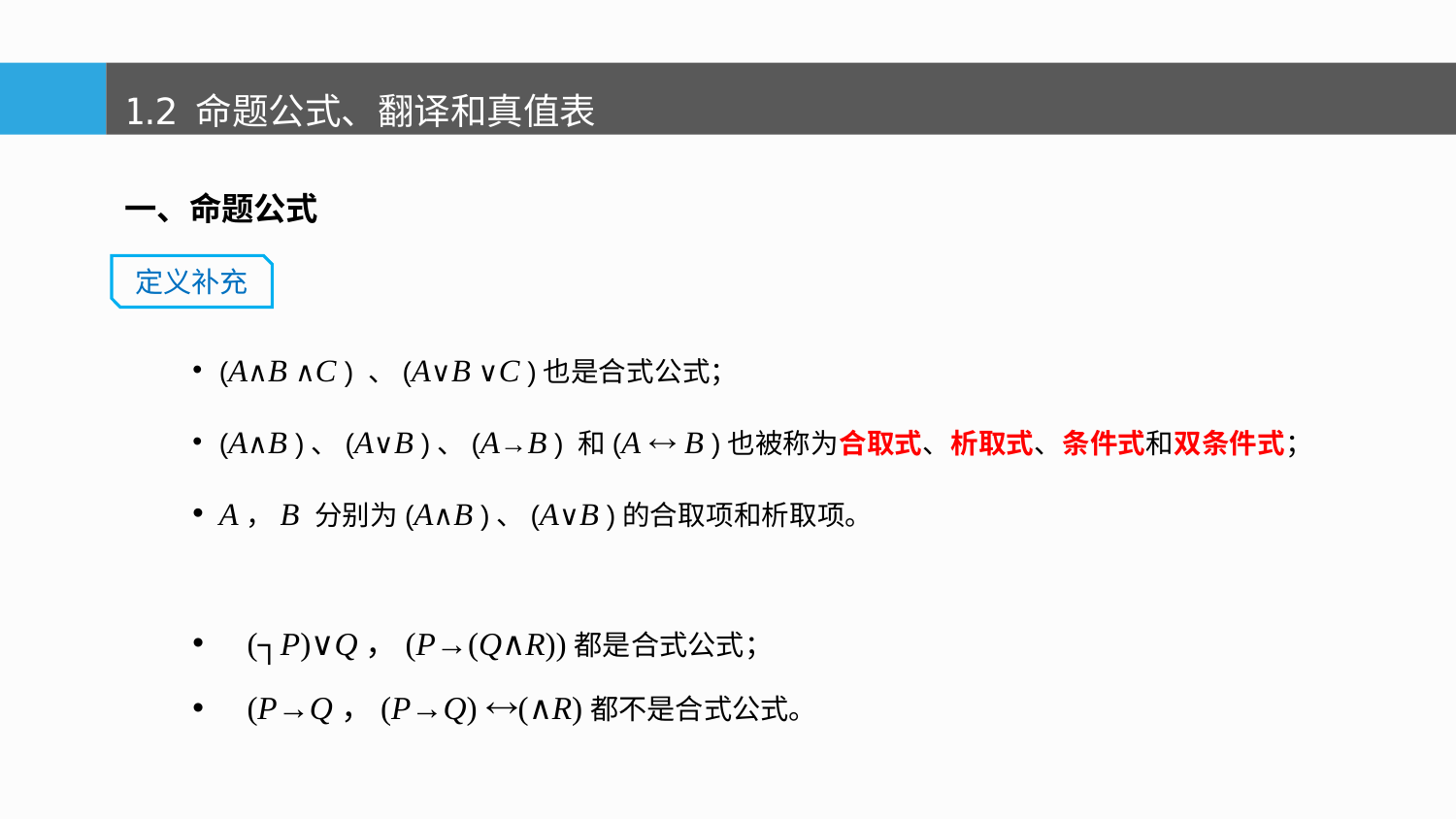

1.2 命题公式、翻译和真值表

一、命题公式
定义补充
(A∧B ∧C ) 、(A∨B ∨C )也是合式公式；
(A∧B )、(A∨B )、(A→B ) 和(A ↔ B )也被称为合取式、析取式、条件式和双条件式；
A，B 分别为(A∧B )、(A∨B )的合取项和析取项。
(┐P)∨Q，(P→(Q∧R))都是合式公式；
(P→Q，(P→Q) ↔(∧R)都不是合式公式。